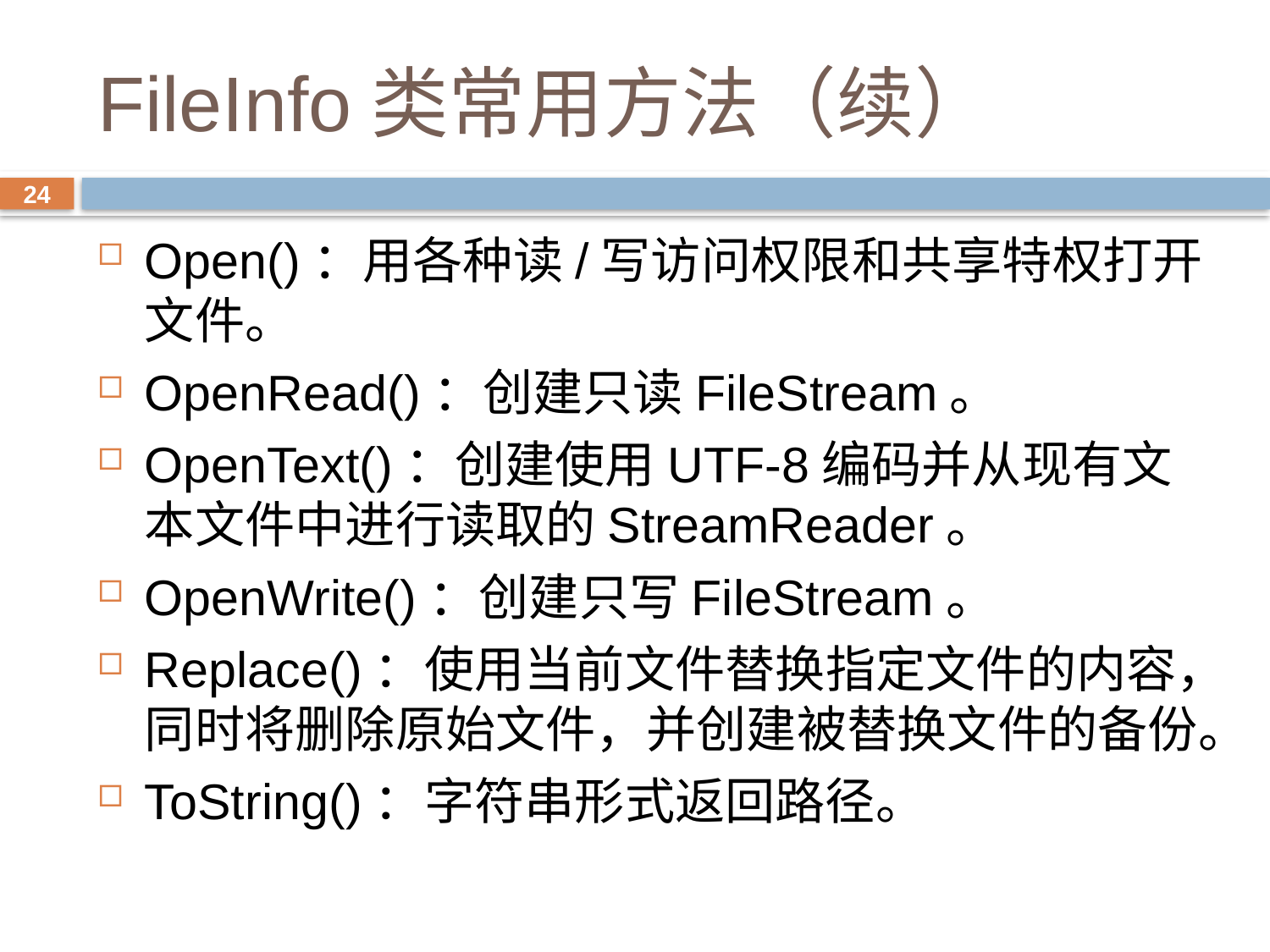

# FileInfo类常用方法（续）
24
Open()：用各种读/写访问权限和共享特权打开文件。
OpenRead()：创建只读FileStream。
OpenText()：创建使用UTF-8编码并从现有文本文件中进行读取的StreamReader。
OpenWrite()：创建只写FileStream。
Replace()：使用当前文件替换指定文件的内容，同时将删除原始文件，并创建被替换文件的备份。
ToString()：字符串形式返回路径。